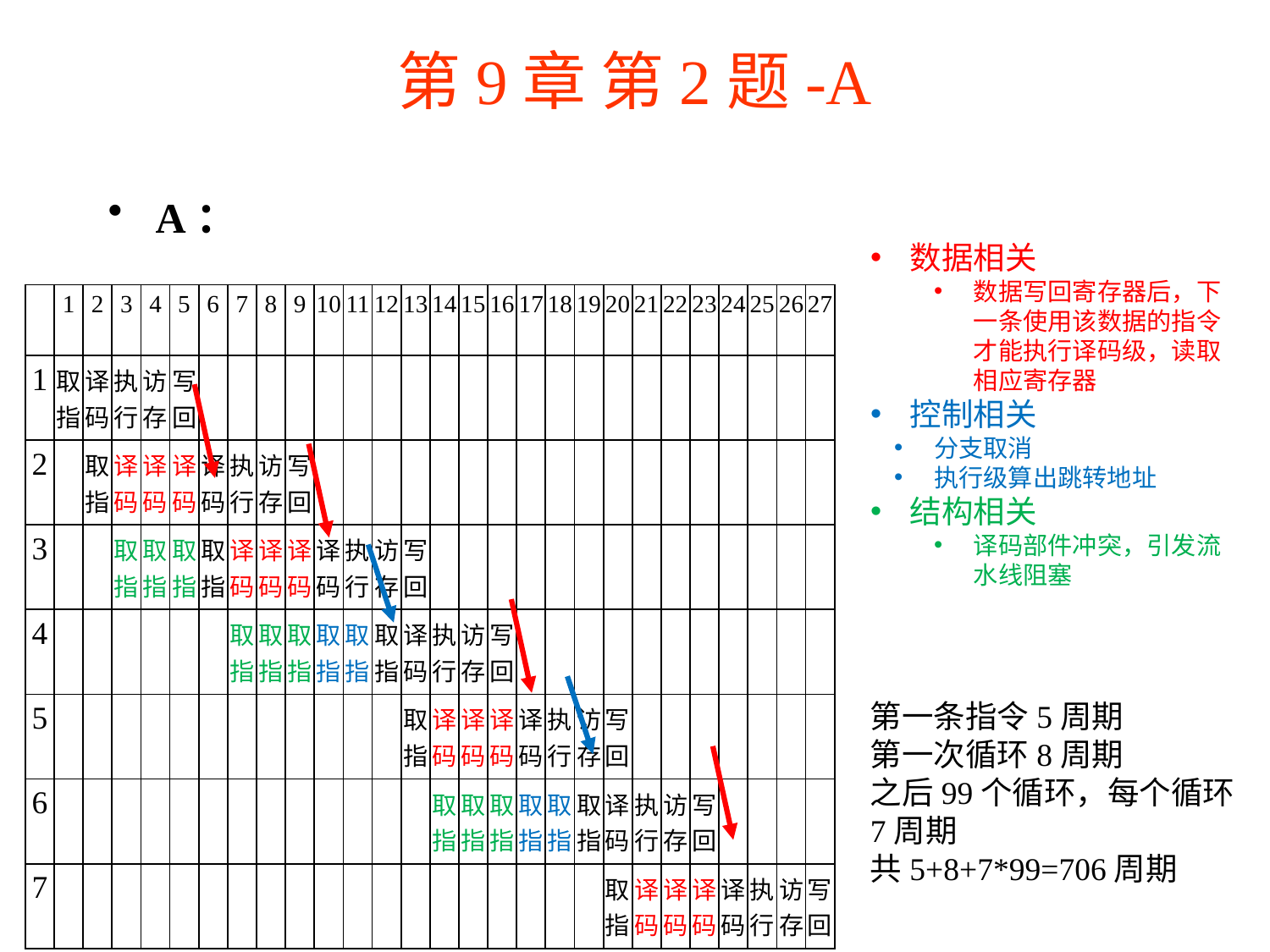

# 第9章 第2题-A
A：
数据相关
数据写回寄存器后，下一条使用该数据的指令才能执行译码级，读取相应寄存器
控制相关
分支取消
执行级算出跳转地址
结构相关
译码部件冲突，引发流水线阻塞
|  | 1 | 2 | 3 | 4 | 5 | 6 | 7 | 8 | 9 | 10 | 11 | 12 | 13 | 14 | 15 | 16 | 17 | 18 | 19 | 20 | 21 | 22 | 23 | 24 | 25 | 26 | 27 |
| --- | --- | --- | --- | --- | --- | --- | --- | --- | --- | --- | --- | --- | --- | --- | --- | --- | --- | --- | --- | --- | --- | --- | --- | --- | --- | --- | --- |
| 1 | 取指 | 译码 | 执行 | 访存 | 写回 |  |  |  |  |  |  |  |  |  |  |  |  |  |  |  |  |  |  |  |  |  |  |
| 2 |  | 取指 | 译码 | 译码 | 译码 | 译码 | 执行 | 访存 | 写回 |  |  |  |  |  |  |  |  |  |  |  |  |  |  |  |  |  |  |
| 3 |  |  | 取指 | 取指 | 取指 | 取指 | 译码 | 译码 | 译码 | 译码 | 执行 | 访存 | 写回 |  |  |  |  |  |  |  |  |  |  |  |  |  |  |
| 4 |  |  |  |  |  |  | 取指 | 取指 | 取指 | 取指 | 取指 | 取指 | 译码 | 执行 | 访存 | 写回 |  |  |  |  |  |  |  |  |  |  |  |
| 5 |  |  |  |  |  |  |  |  |  |  |  |  | 取指 | 译码 | 译码 | 译码 | 译码 | 执行 | 访存 | 写回 |  |  |  |  |  |  |  |
| 6 |  |  |  |  |  |  |  |  |  |  |  |  |  | 取指 | 取指 | 取指 | 取指 | 取指 | 取指 | 译码 | 执行 | 访存 | 写回 |  |  |  |  |
| 7 |  |  |  |  |  |  |  |  |  |  |  |  |  |  |  |  |  |  |  | 取指 | 译码 | 译码 | 译码 | 译码 | 执行 | 访存 | 写回 |
第一条指令5周期
第一次循环8周期
之后99个循环，每个循环7周期
共5+8+7*99=706周期